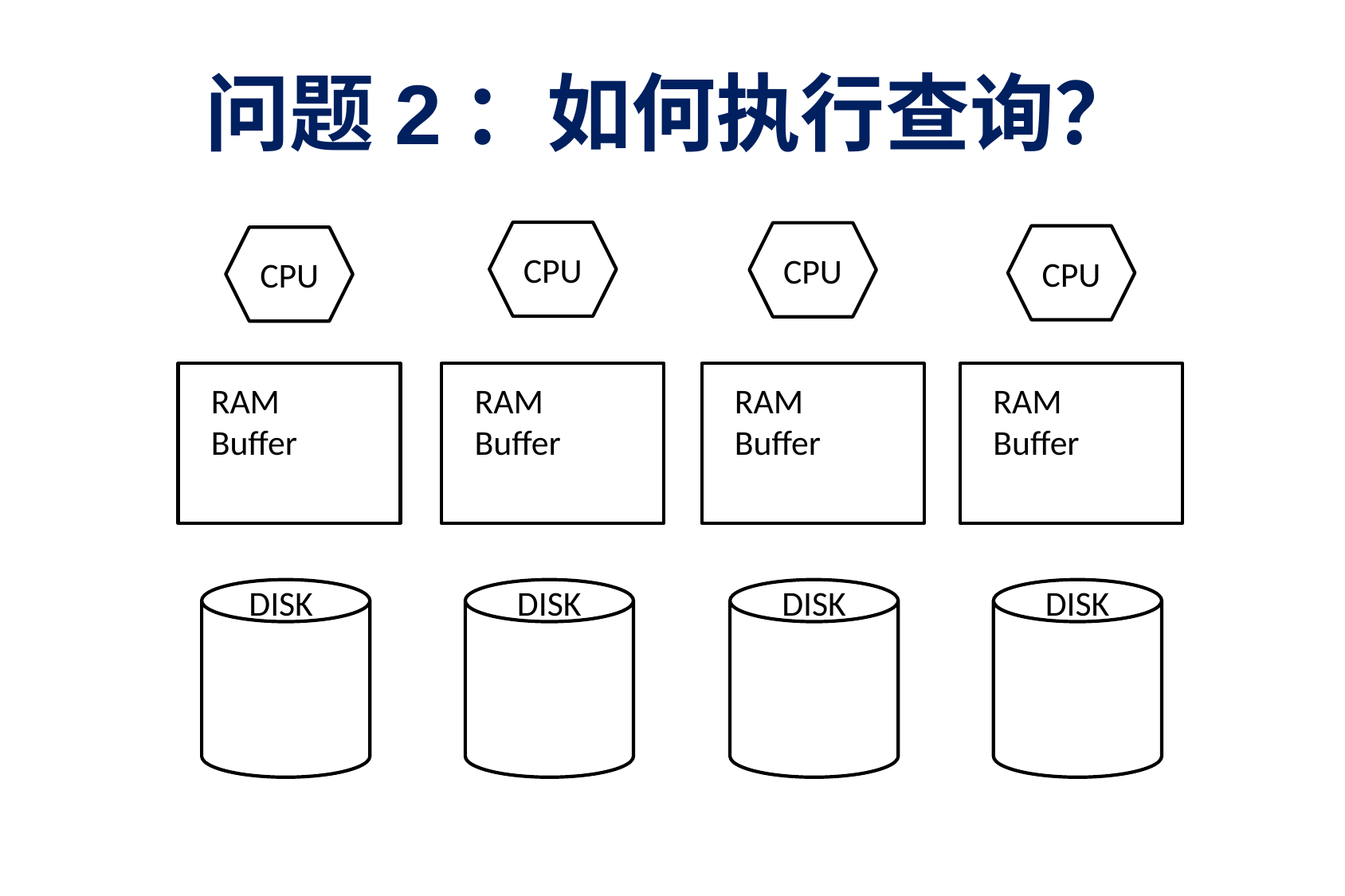

# 问题2：如何执行查询？
CPU
CPU
CPU
CPU

RAM
Buffer
RAM
Buffer
RAM
Buffer
RAM
Buffer
DISK
DISK
DISK
DISK